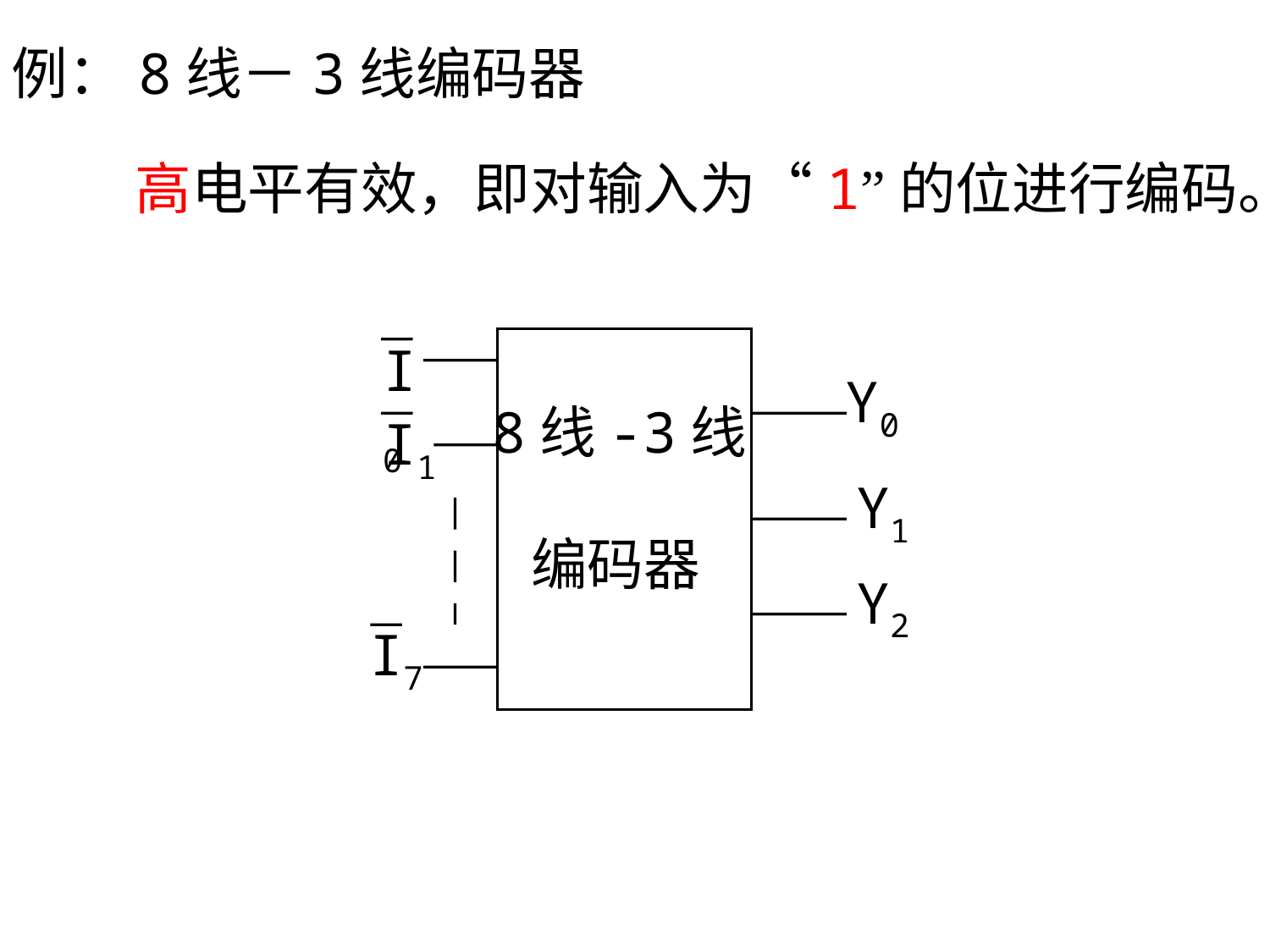

例：8线－3线编码器
高电平有效，即对输入为“1”的位进行编码。
I0

Y0
8线-3线
I1

Y1

编码器

Y2

I7

15